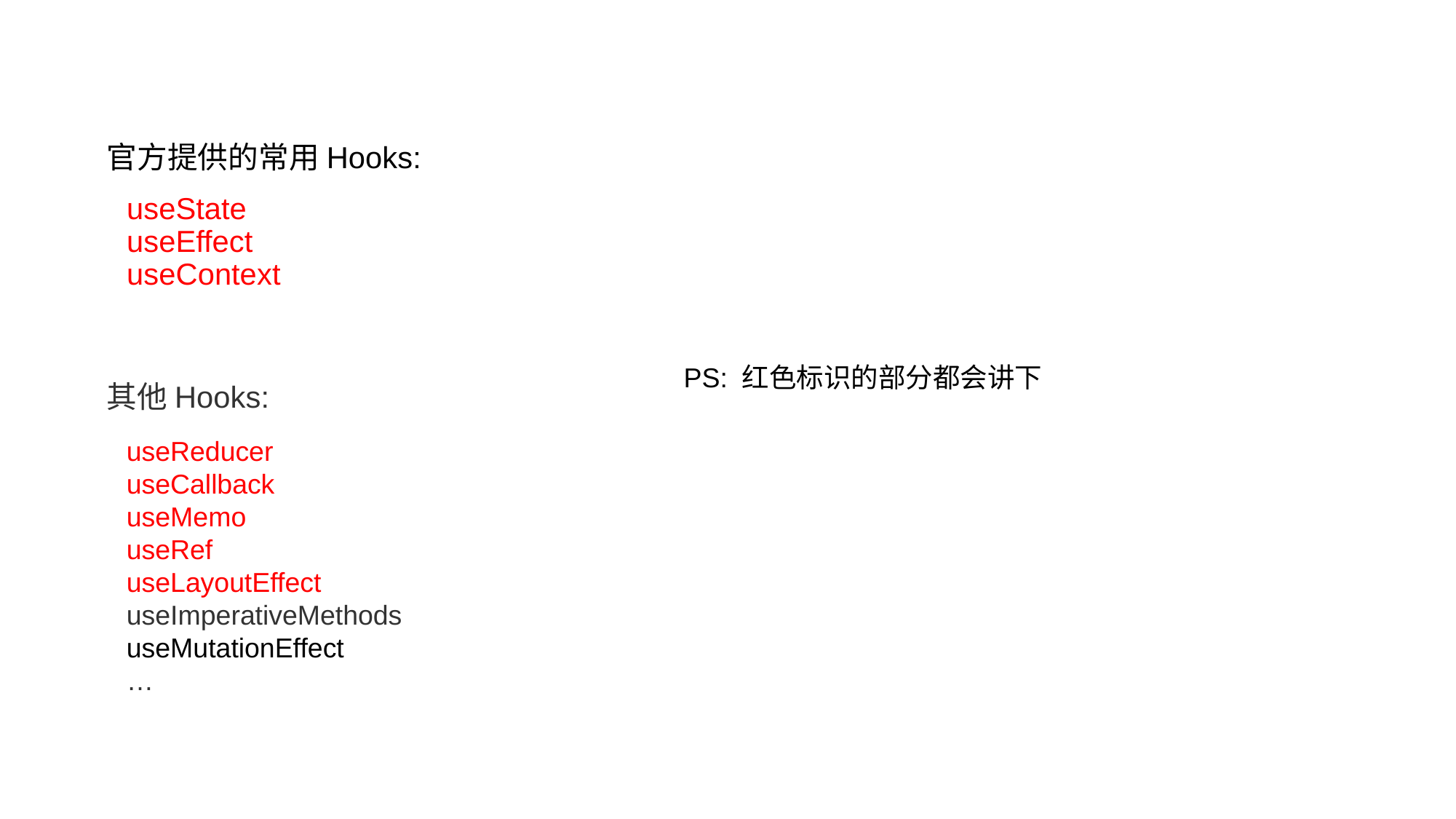

官方提供的常用Hooks:
# useState useEffect useContext
PS: 红色标识的部分都会讲下
其他Hooks:
useReducer
useCallback
useMemo
useRef
useLayoutEffect
useImperativeMethods
useMutationEffect
…